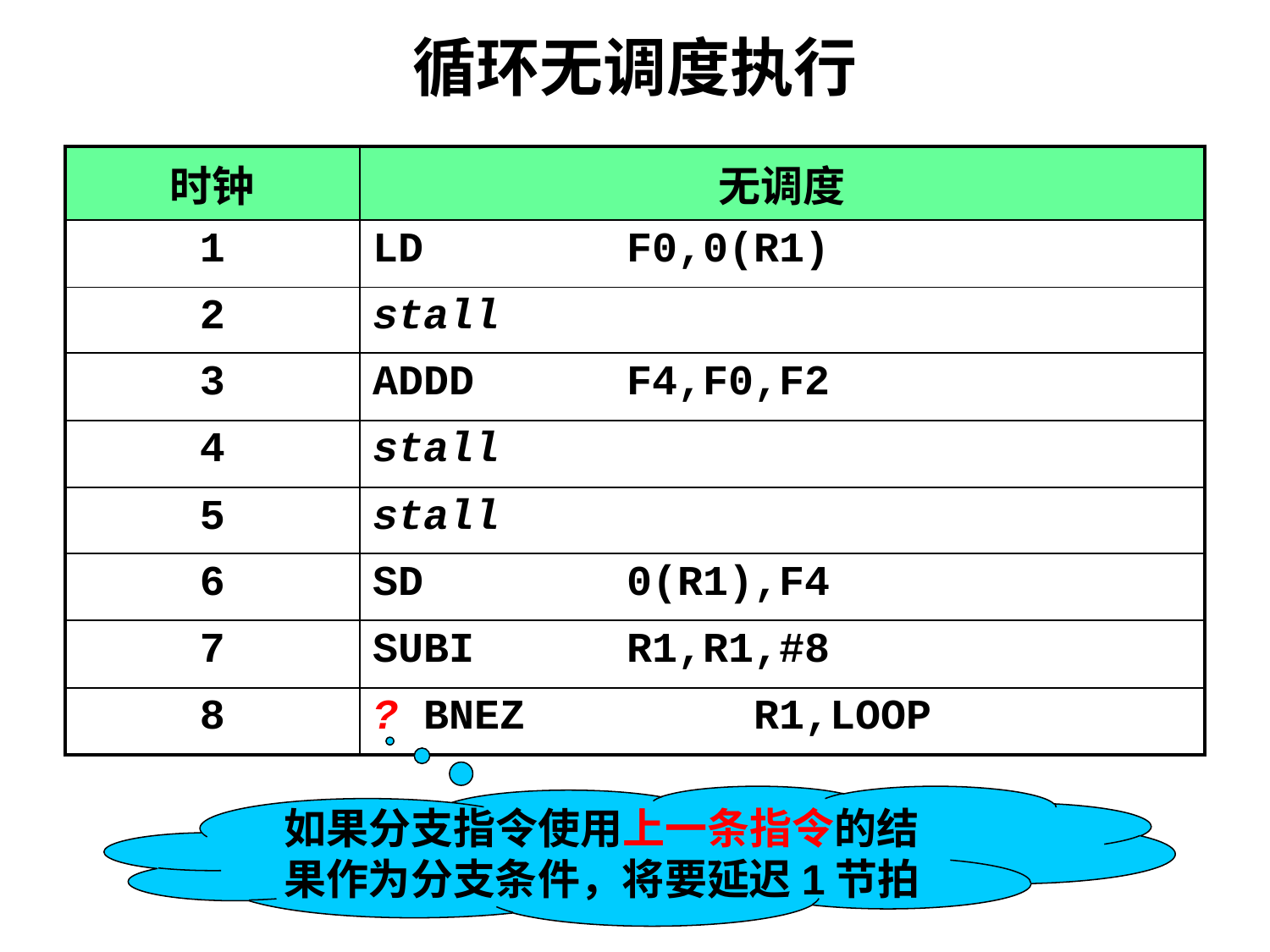

循环无调度执行
| 时钟 | 无调度 |
| --- | --- |
| 1 | LD F0,0(R1) |
| 2 | stall |
| 3 | ADDD F4,F0,F2 |
| 4 | stall |
| 5 | stall |
| 6 | SD 0(R1),F4 |
| 7 | SUBI R1,R1,#8 |
| 8 | ? BNEZ R1,LOOP |
如果分支指令使用上一条指令的结果作为分支条件，将要延迟1节拍